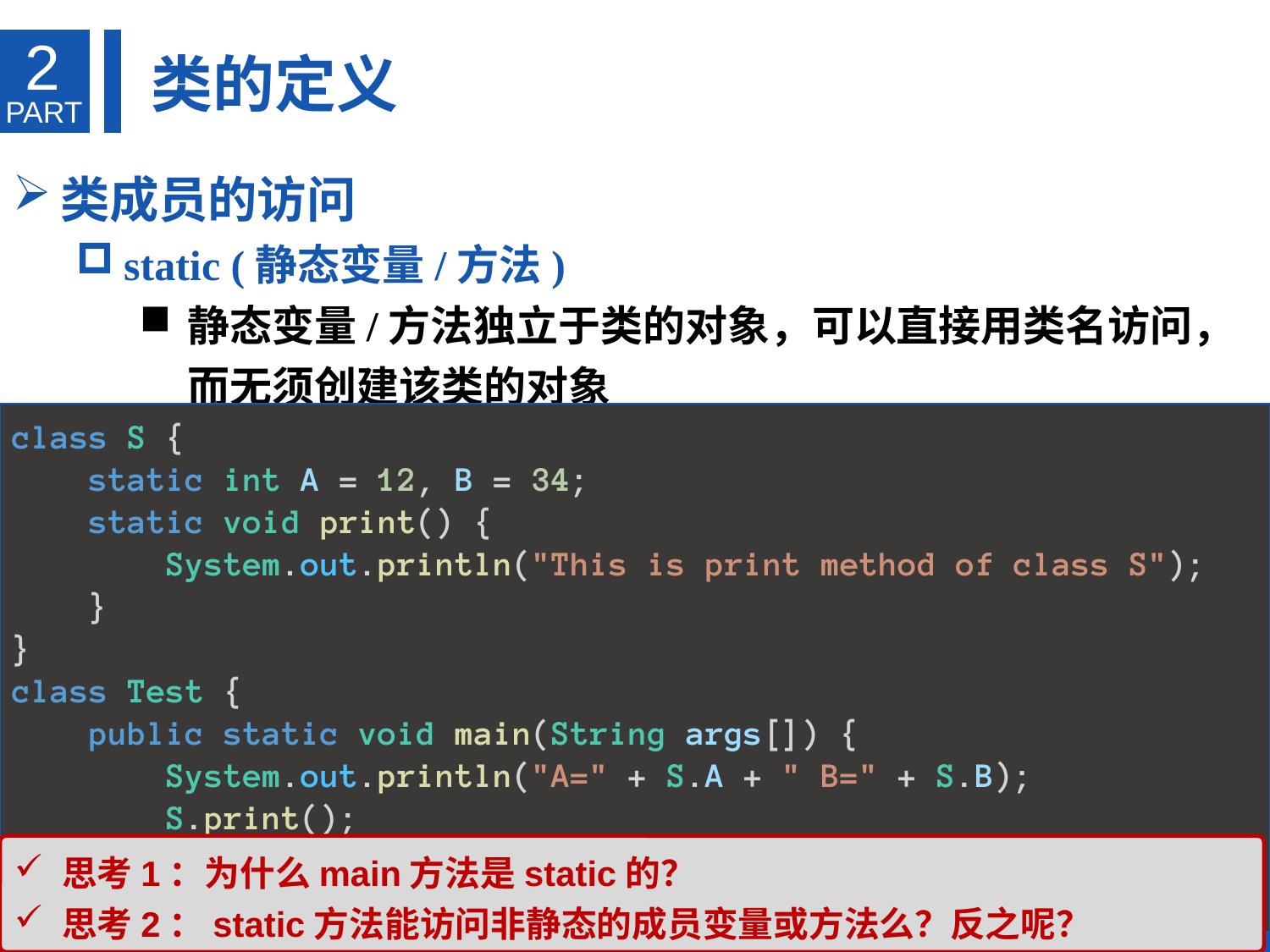

2
类的定义
PART
类成员的访问
static (静态变量/方法)
静态变量/方法独立于类的对象，可以直接用类名访问，而无须创建该类的对象

class S {
    static int A = 12, B = 34;
    static void print() {
        System.out.println("This is print method of class S");
    }
}
class Test {
    public static void main(String args[]) {
        System.out.println("A=" + S.A + " B=" + S.B);
        S.print();
    }
}
思考1：为什么main方法是static的？
思考2：static方法能访问非静态的成员变量或方法么？反之呢？